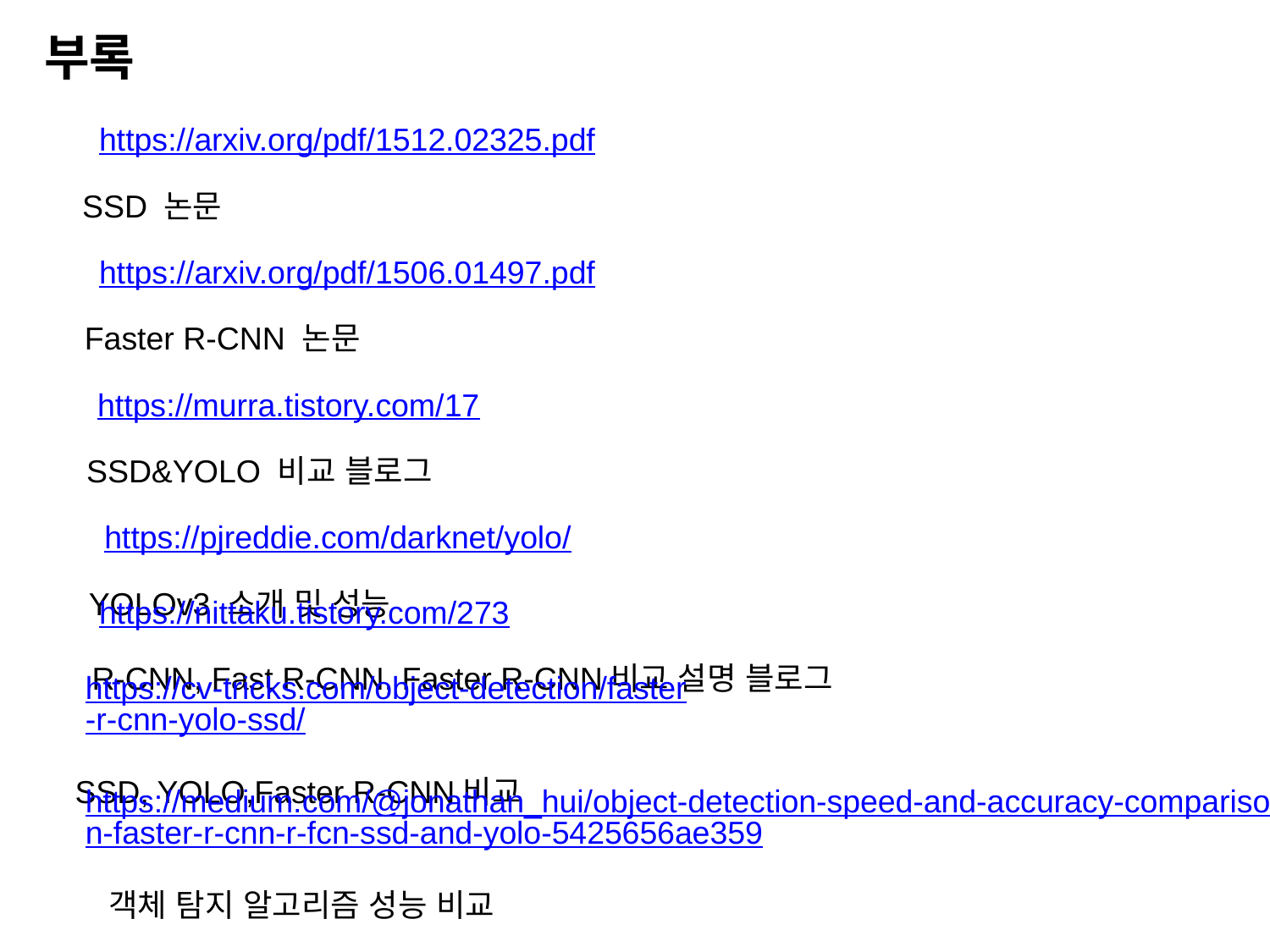

부록
https://arxiv.org/pdf/1512.02325.pdf
SSD 논문
https://arxiv.org/pdf/1506.01497.pdf
Faster R-CNN 논문
https://murra.tistory.com/17
SSD&YOLO 비교 블로그
https://pjreddie.com/darknet/yolo/
YOLOv3 소개 및 성능
https://nittaku.tistory.com/273
R-CNN, Fast R-CNN, Faster R-CNN비교 설명 블로그
https://cv-tricks.com/object-detection/faster-r-cnn-yolo-ssd/
SSD, YOLO,Faster R-CNN비교
https://medium.com/@jonathan_hui/object-detection-speed-and-accuracy-comparison-faster-r-cnn-r-fcn-ssd-and-yolo-5425656ae359
객체 탐지 알고리즘 성능 비교